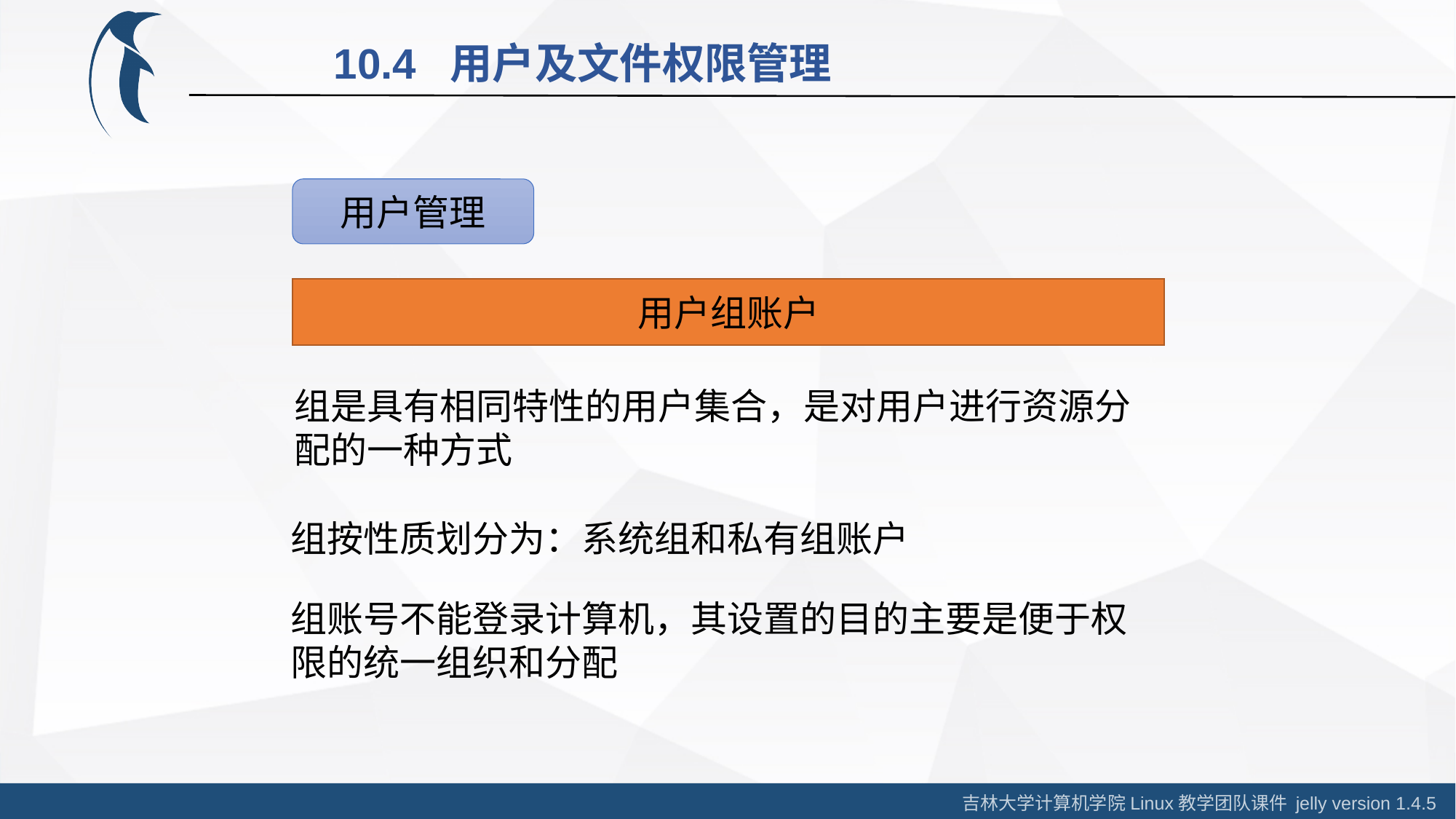

10.4  用户及文件权限管理
用户管理
用户组账户
组是具有相同特性的用户集合，是对用户进行资源分配的一种方式
组按性质划分为：系统组和私有组账户
组账号不能登录计算机，其设置的目的主要是便于权限的统一组织和分配